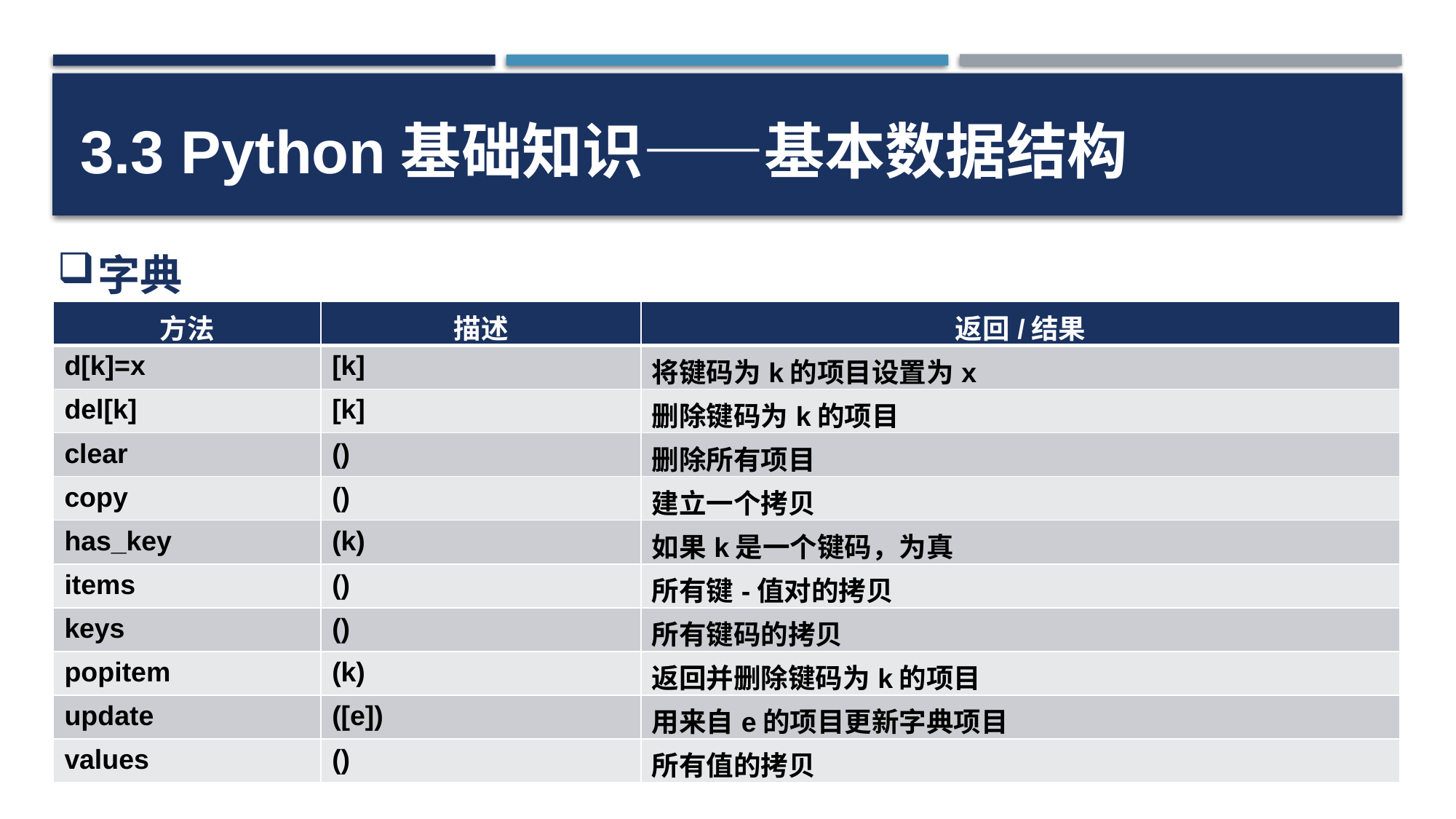

3.3 Python基础知识——基本数据结构
字典
| 方法 | 描述 | 返回/结果 |
| --- | --- | --- |
| d[k]=x | [k] | 将键码为k的项目设置为x |
| del[k] | [k] | 删除键码为k的项目 |
| clear | () | 删除所有项目 |
| copy | () | 建立一个拷贝 |
| has\_key | (k) | 如果k是一个键码，为真 |
| items | () | 所有键-值对的拷贝 |
| keys | () | 所有键码的拷贝 |
| popitem | (k) | 返回并删除键码为k的项目 |
| update | ([e]) | 用来自e的项目更新字典项目 |
| values | () | 所有值的拷贝 |
34